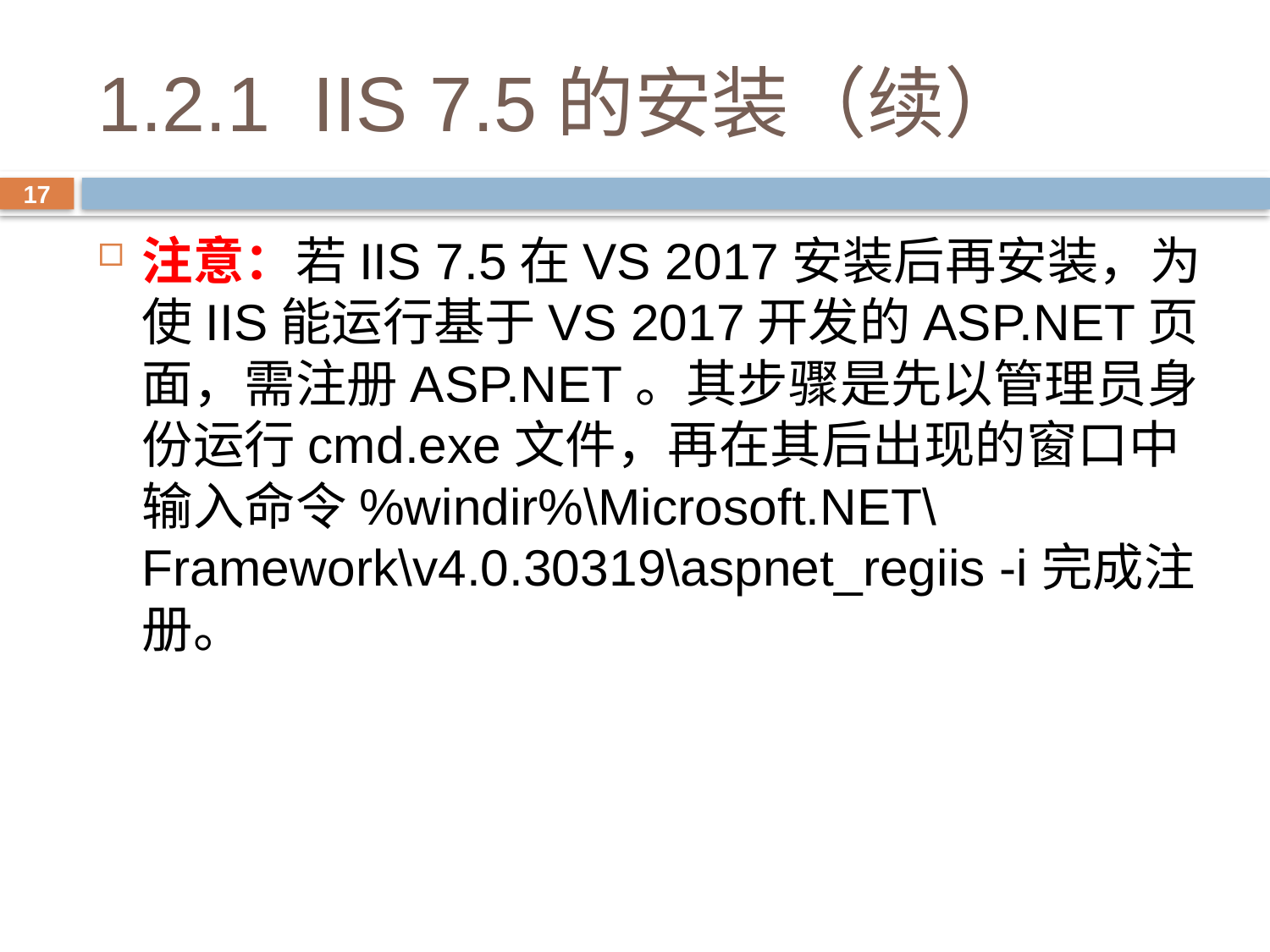

# 1.2.1  IIS 7.5的安装（续）
17
注意：若IIS 7.5在VS 2017安装后再安装，为使IIS能运行基于VS 2017开发的ASP.NET页面，需注册ASP.NET。其步骤是先以管理员身份运行cmd.exe文件，再在其后出现的窗口中输入命令%windir%\Microsoft.NET\Framework\v4.0.30319\aspnet_regiis -i完成注册。